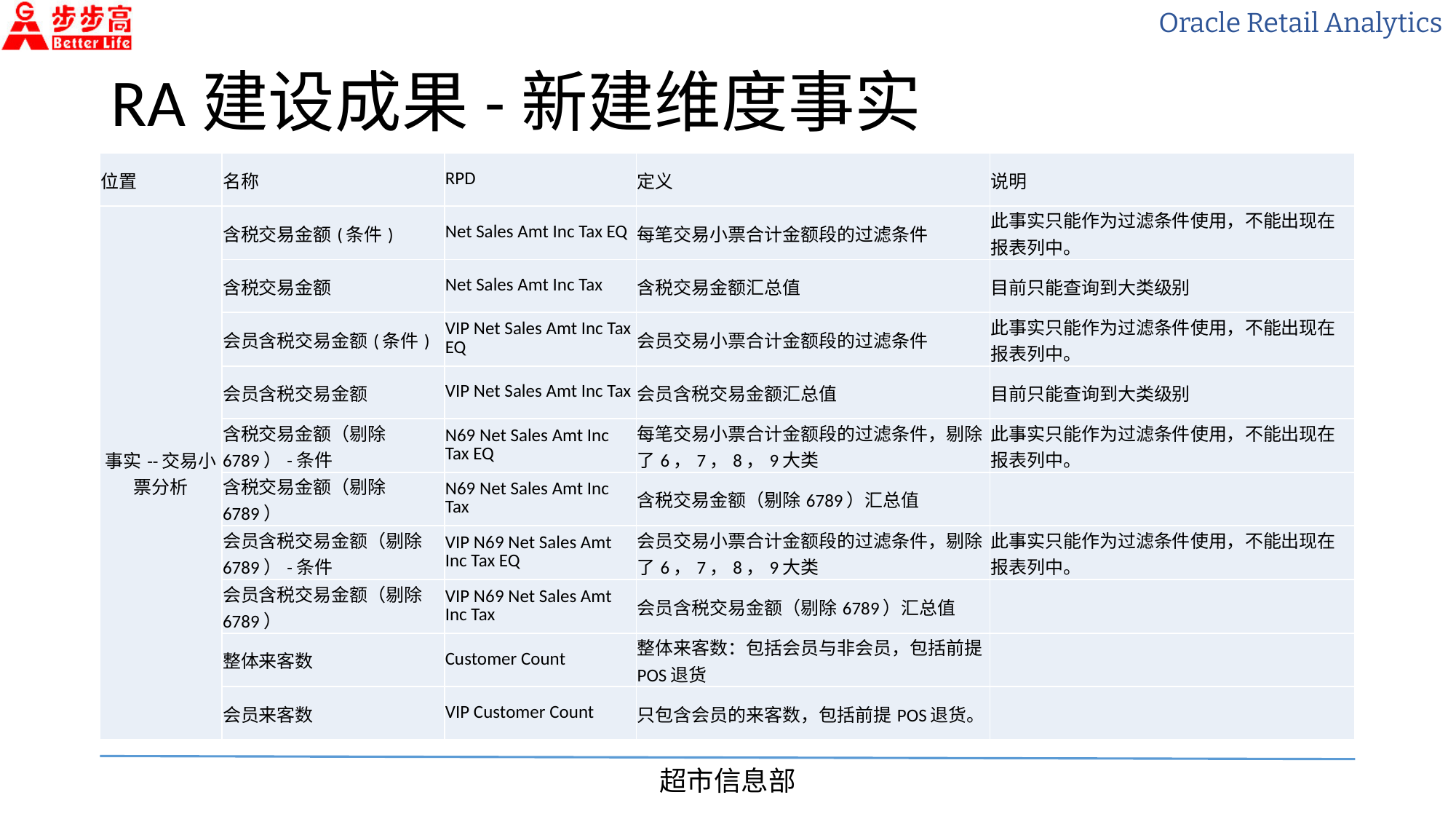

# RA建设成果-新建维度事实
| 位置 | 名称 | RPD | 定义 | 说明 |
| --- | --- | --- | --- | --- |
| 事实--交易小票分析 | 含税交易金额(条件) | Net Sales Amt Inc Tax EQ | 每笔交易小票合计金额段的过滤条件 | 此事实只能作为过滤条件使用，不能出现在报表列中。 |
|  | 含税交易金额 | Net Sales Amt Inc Tax | 含税交易金额汇总值 | 目前只能查询到大类级别 |
|  | 会员含税交易金额(条件) | VIP Net Sales Amt Inc Tax EQ | 会员交易小票合计金额段的过滤条件 | 此事实只能作为过滤条件使用，不能出现在报表列中。 |
|  | 会员含税交易金额 | VIP Net Sales Amt Inc Tax | 会员含税交易金额汇总值 | 目前只能查询到大类级别 |
|  | 含税交易金额（剔除6789）-条件 | N69 Net Sales Amt Inc Tax EQ | 每笔交易小票合计金额段的过滤条件，剔除了6，7，8，9大类 | 此事实只能作为过滤条件使用，不能出现在报表列中。 |
|  | 含税交易金额（剔除6789） | N69 Net Sales Amt Inc Tax | 含税交易金额（剔除6789）汇总值 |  |
|  | 会员含税交易金额（剔除6789）-条件 | VIP N69 Net Sales Amt Inc Tax EQ | 会员交易小票合计金额段的过滤条件，剔除了6，7，8，9大类 | 此事实只能作为过滤条件使用，不能出现在报表列中。 |
|  | 会员含税交易金额（剔除6789） | VIP N69 Net Sales Amt Inc Tax | 会员含税交易金额（剔除6789）汇总值 |  |
|  | 整体来客数 | Customer Count | 整体来客数：包括会员与非会员，包括前提POS退货 |  |
|  | 会员来客数 | VIP Customer Count | 只包含会员的来客数，包括前提POS退货。 |  |